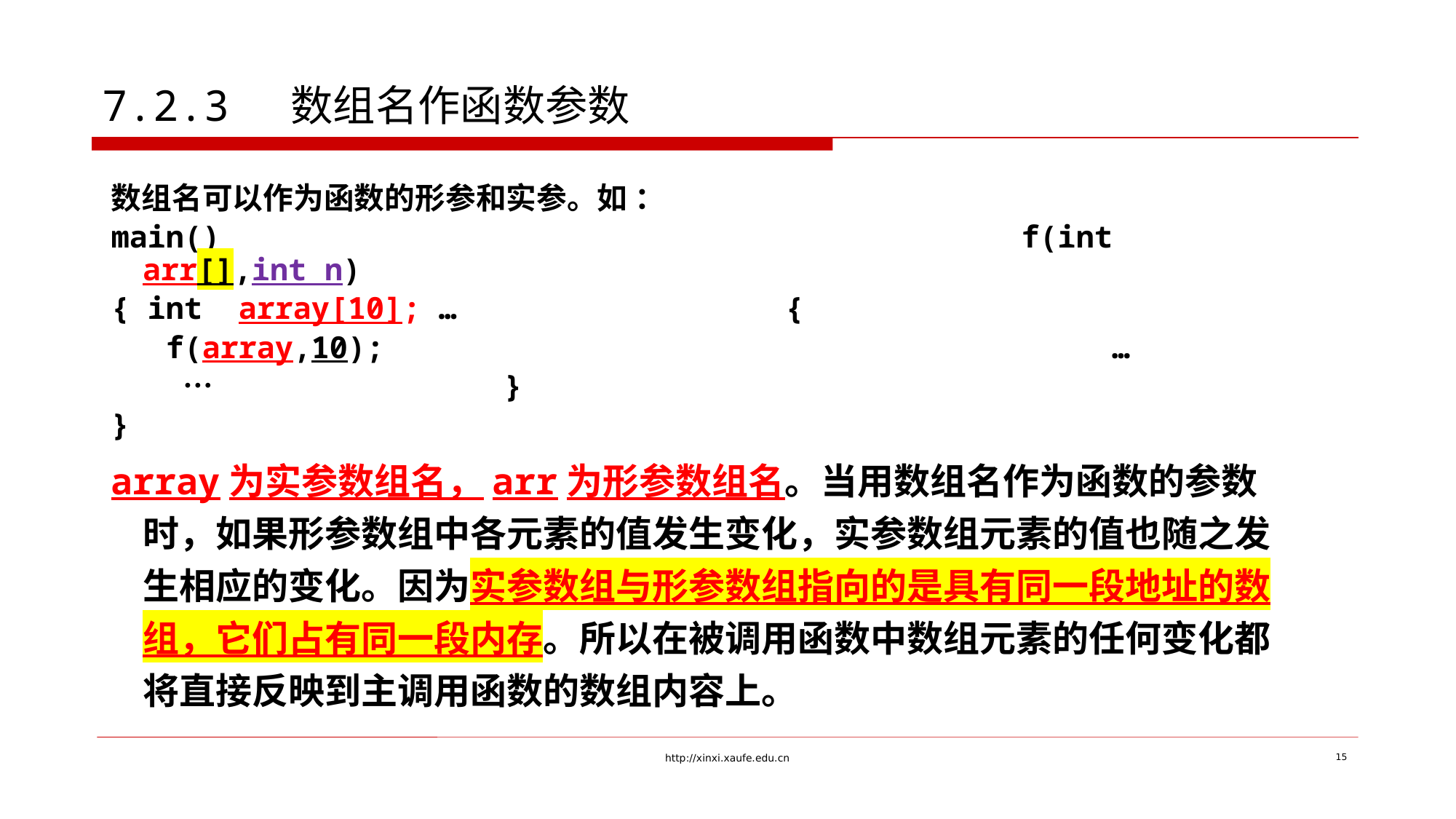

# 7.2.3  数组名作函数参数
数组名可以作为函数的形参和实参。如 ：
main()                                            f(int arr[],int n)
{ int  array[10]; …        　                    {
   f(array,10);                                        …
　      …                                         }
}
array为实参数组名，arr为形参数组名。当用数组名作为函数的参数时，如果形参数组中各元素的值发生变化，实参数组元素的值也随之发生相应的变化。因为实参数组与形参数组指向的是具有同一段地址的数组，它们占有同一段内存。所以在被调用函数中数组元素的任何变化都将直接反映到主调用函数的数组内容上。
http://xinxi.xaufe.edu.cn
15